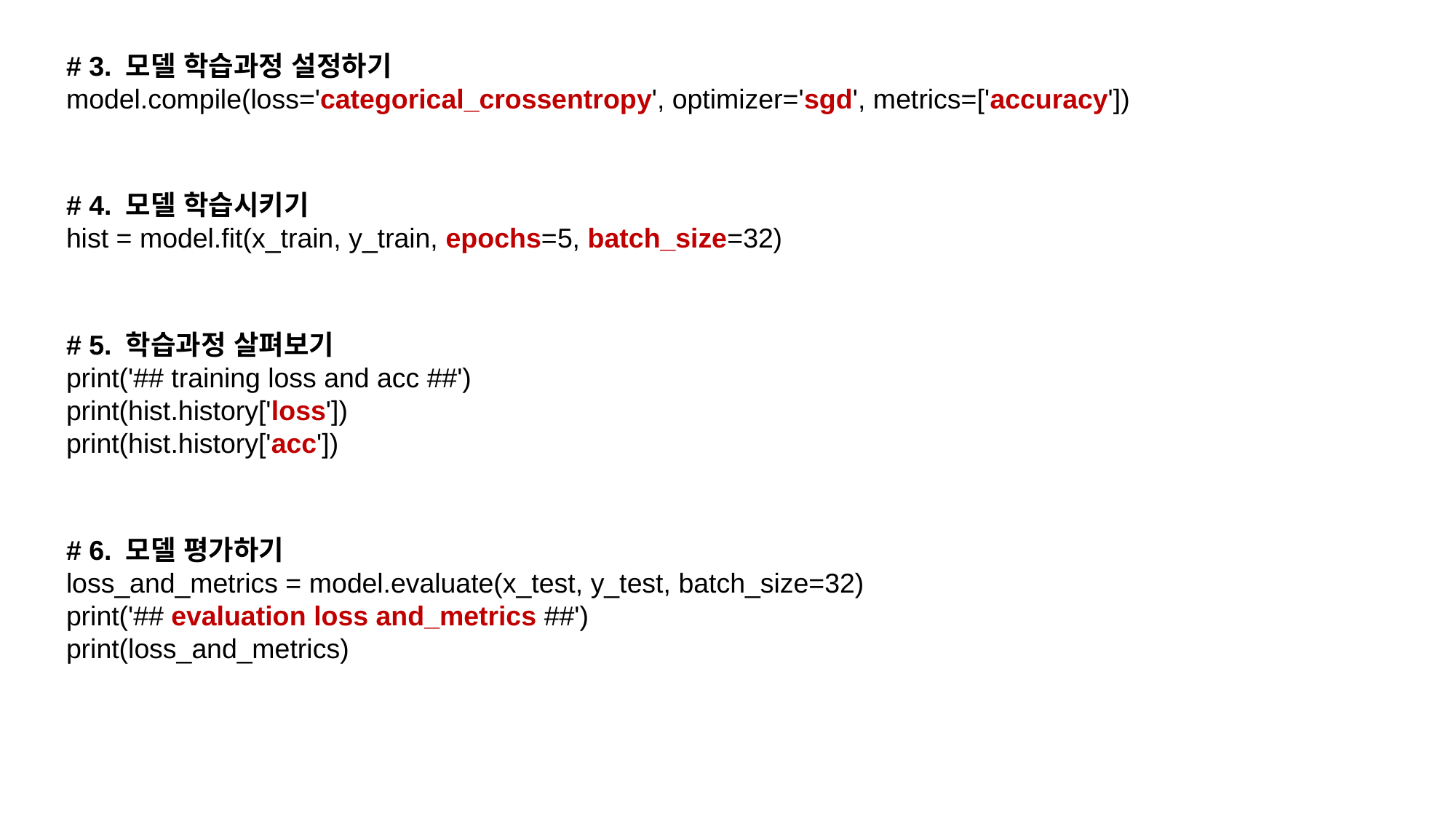

# 3. 모델 학습과정 설정하기
model.compile(loss='categorical_crossentropy', optimizer='sgd', metrics=['accuracy'])
# 4. 모델 학습시키기
hist = model.fit(x_train, y_train, epochs=5, batch_size=32)
# 5. 학습과정 살펴보기
print('## training loss and acc ##')
print(hist.history['loss'])
print(hist.history['acc'])
# 6. 모델 평가하기
loss_and_metrics = model.evaluate(x_test, y_test, batch_size=32)
print('## evaluation loss and_metrics ##')
print(loss_and_metrics)